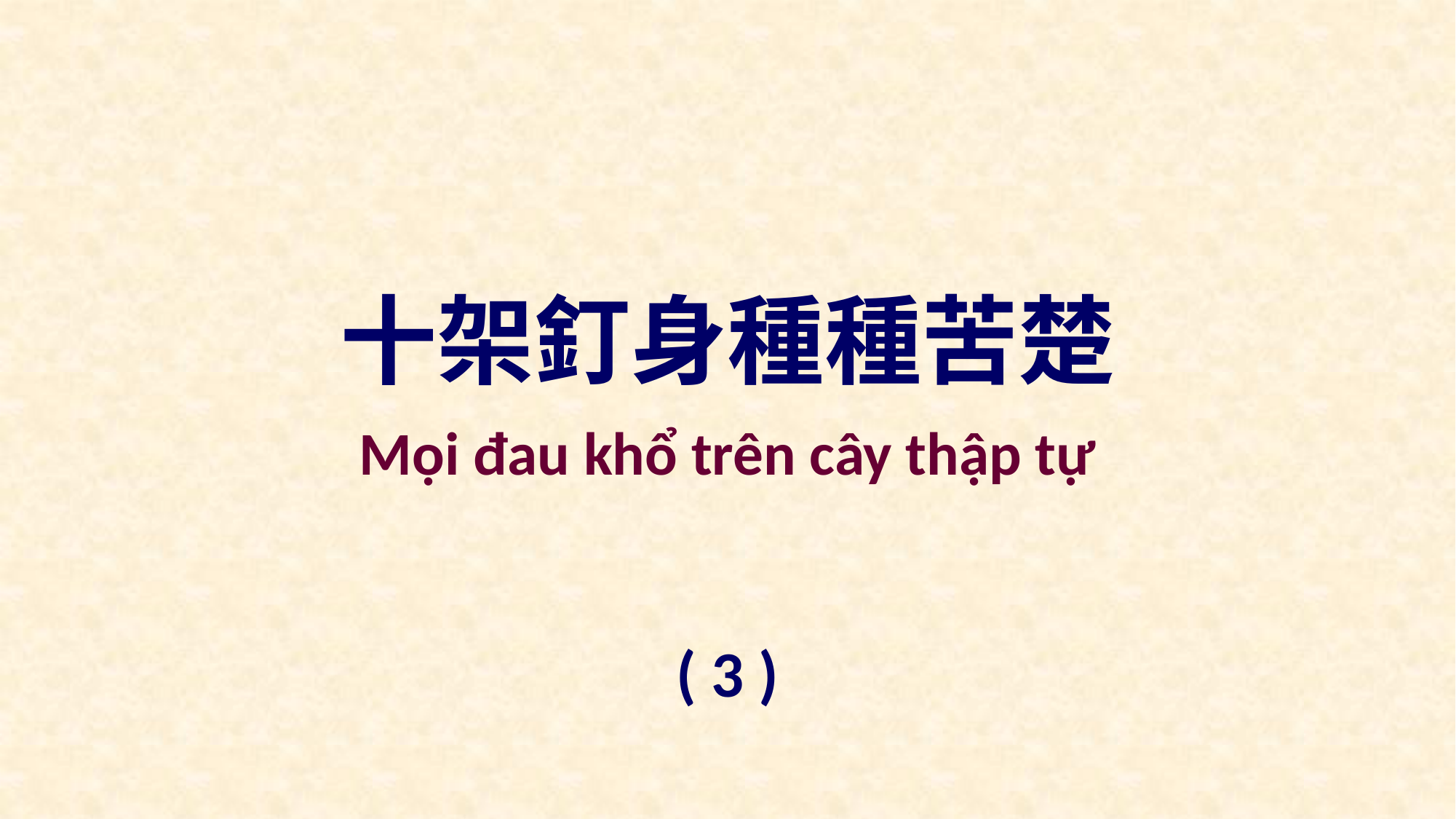

十架釘身種種苦楚
Mọi đau khổ trên cây thập tự
( 3 )